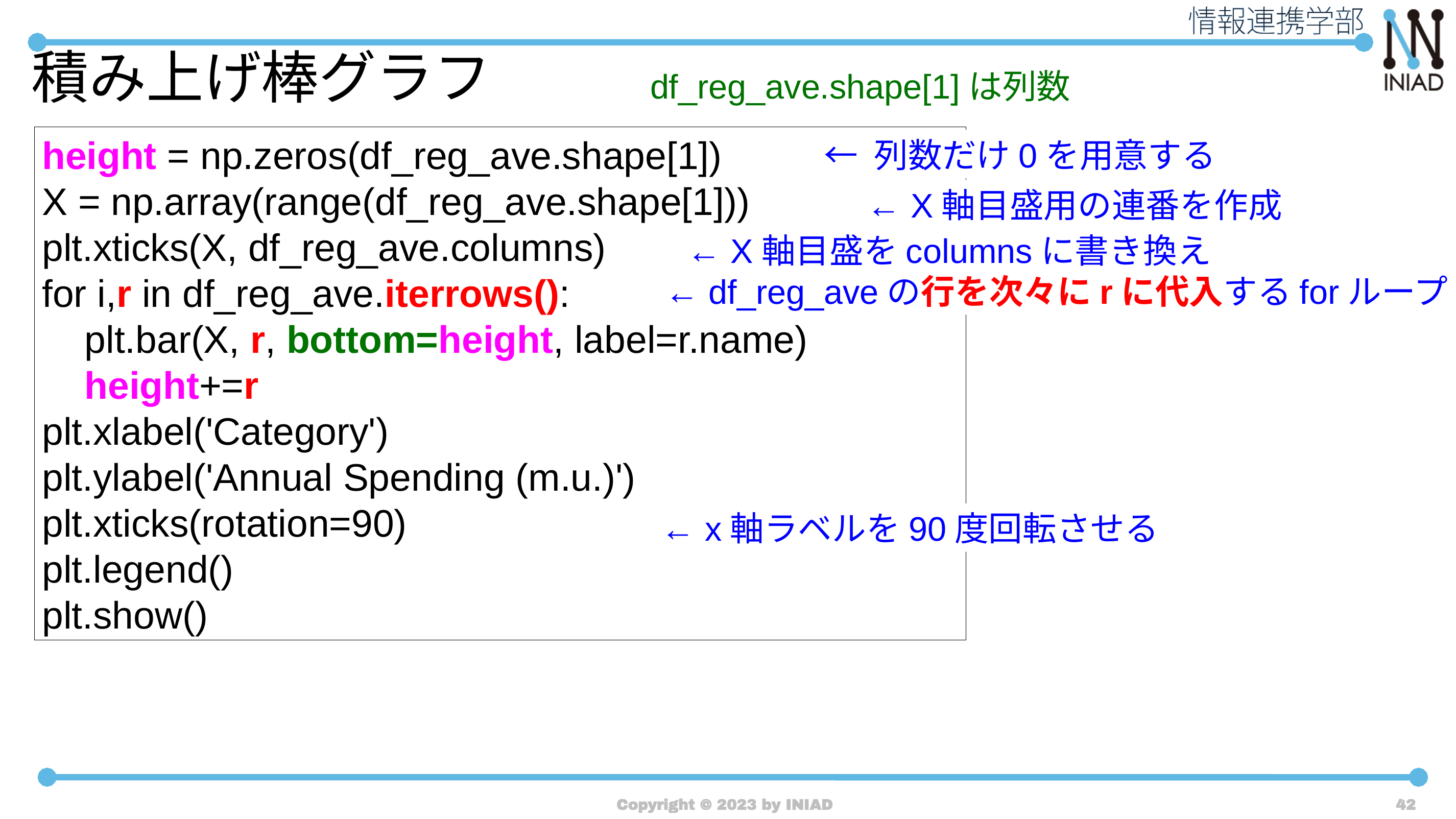

# 積み上げ棒グラフ
df_reg_ave.shape[1]は列数
height = np.zeros(df_reg_ave.shape[1])
X = np.array(range(df_reg_ave.shape[1]))
plt.xticks(X, df_reg_ave.columns)
for i,r in df_reg_ave.iterrows():
    plt.bar(X, r, bottom=height, label=r.name)
    height+=r
plt.xlabel('Category')
plt.ylabel('Annual Spending (m.u.)')
plt.xticks(rotation=90)
plt.legend()
plt.show()
← 列数だけ0を用意する
← X軸目盛用の連番を作成
← X軸目盛をcolumnsに書き換え
← df_reg_aveの行を次々にrに代入するforループ
← x軸ラベルを90度回転させる
Copyright © 2023 by INIAD
42